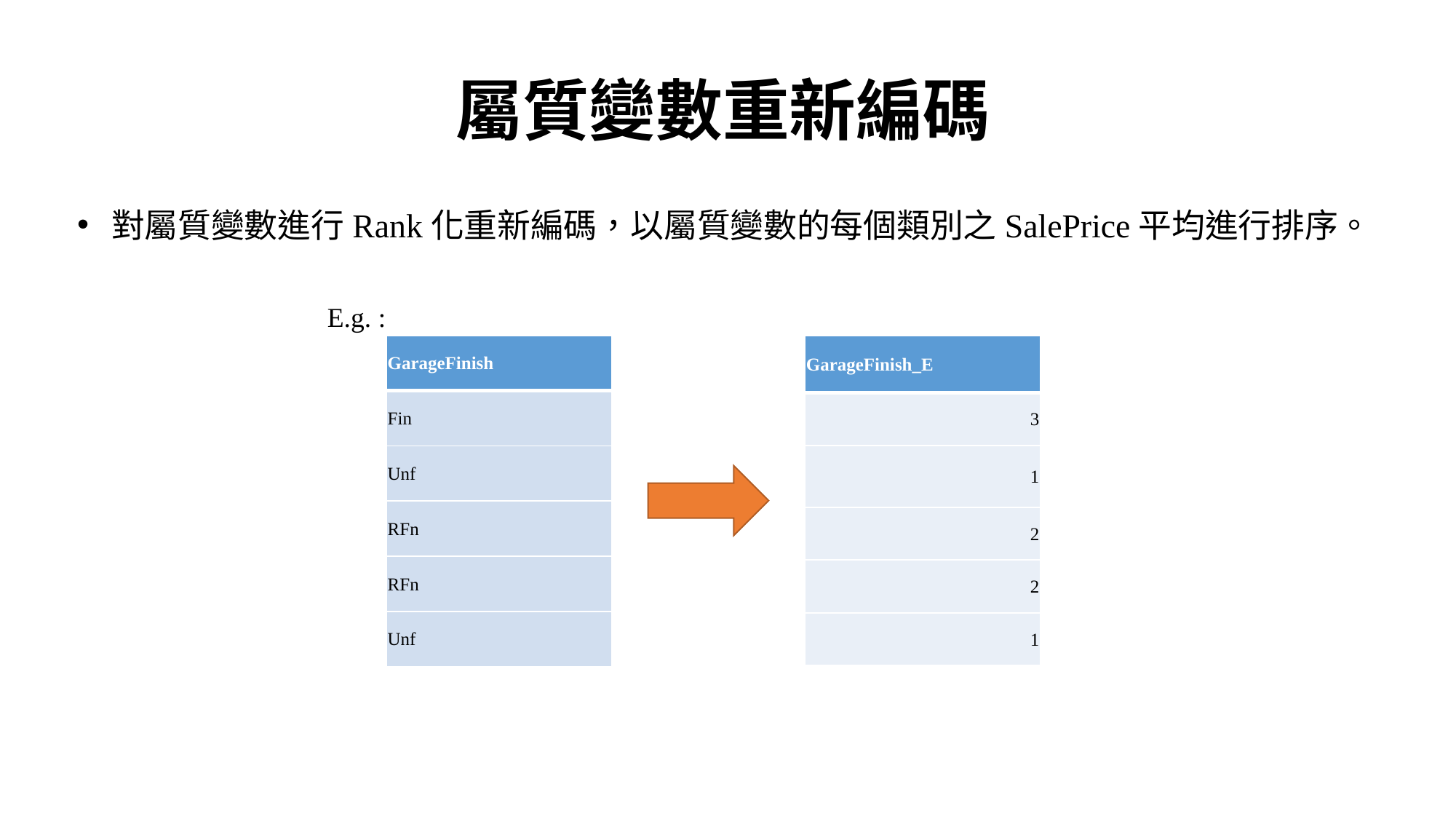

屬質變數重新編碼
對屬質變數進行Rank化重新編碼，以屬質變數的每個類別之SalePrice平均進行排序。
E.g. :
| GarageFinish\_E |
| --- |
| 3 |
| 1 |
| 2 |
| 2 |
| 1 |
| GarageFinish |
| --- |
| Fin |
| Unf |
| RFn |
| RFn |
| Unf |